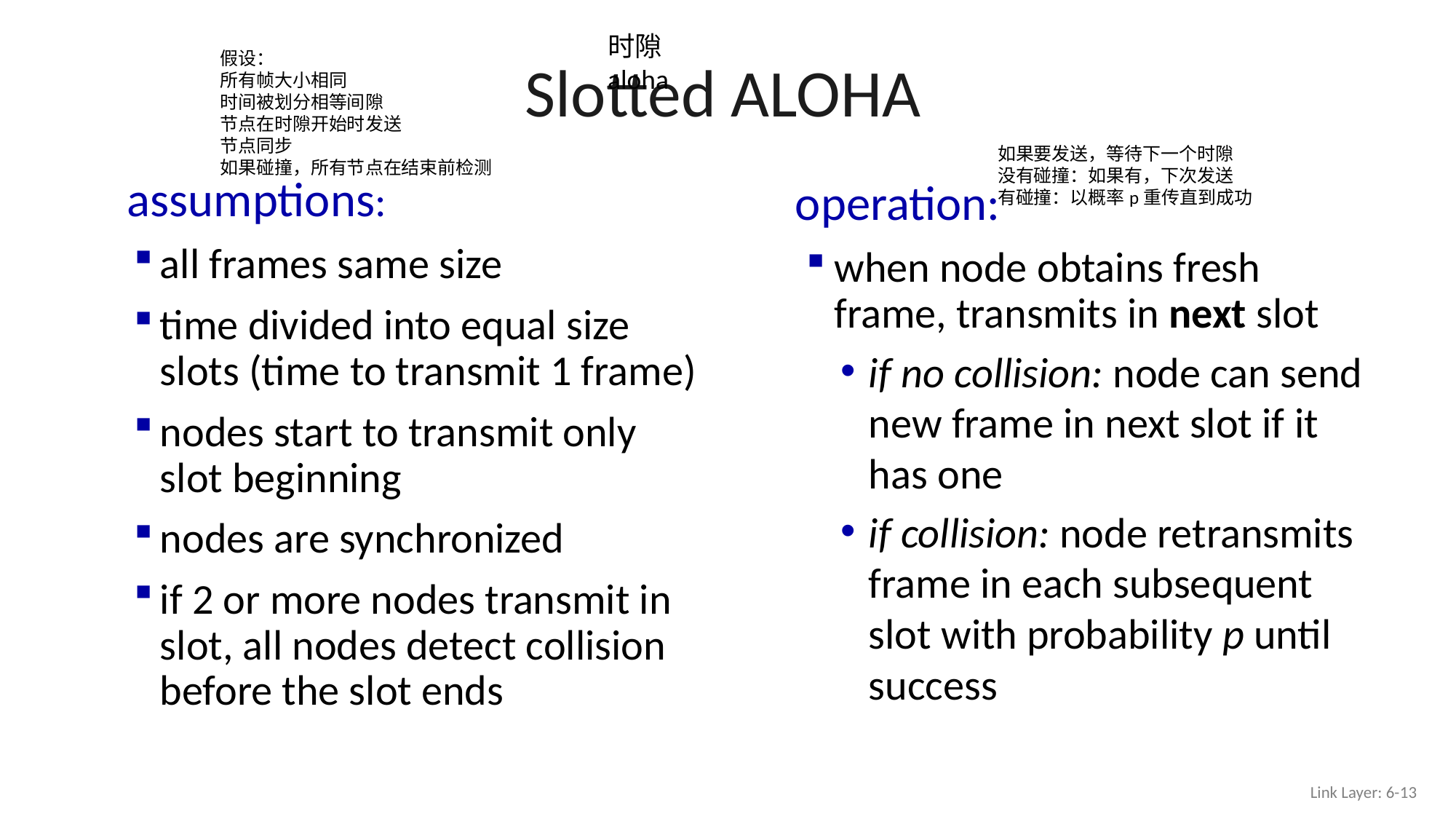

时隙aloha
假设：
所有帧大小相同
时间被划分相等间隙
节点在时隙开始时发送
节点同步
如果碰撞，所有节点在结束前检测
# Slotted ALOHA
如果要发送，等待下一个时隙
没有碰撞：如果有，下次发送
有碰撞：以概率p重传直到成功
assumptions:
all frames same size
time divided into equal size slots (time to transmit 1 frame)
nodes start to transmit only slot beginning
nodes are synchronized
if 2 or more nodes transmit in slot, all nodes detect collision before the slot ends
operation:
when node obtains fresh frame, transmits in next slot
if no collision: node can send new frame in next slot if it has one
if collision: node retransmits frame in each subsequent slot with probability p until success
Link Layer: 6-13